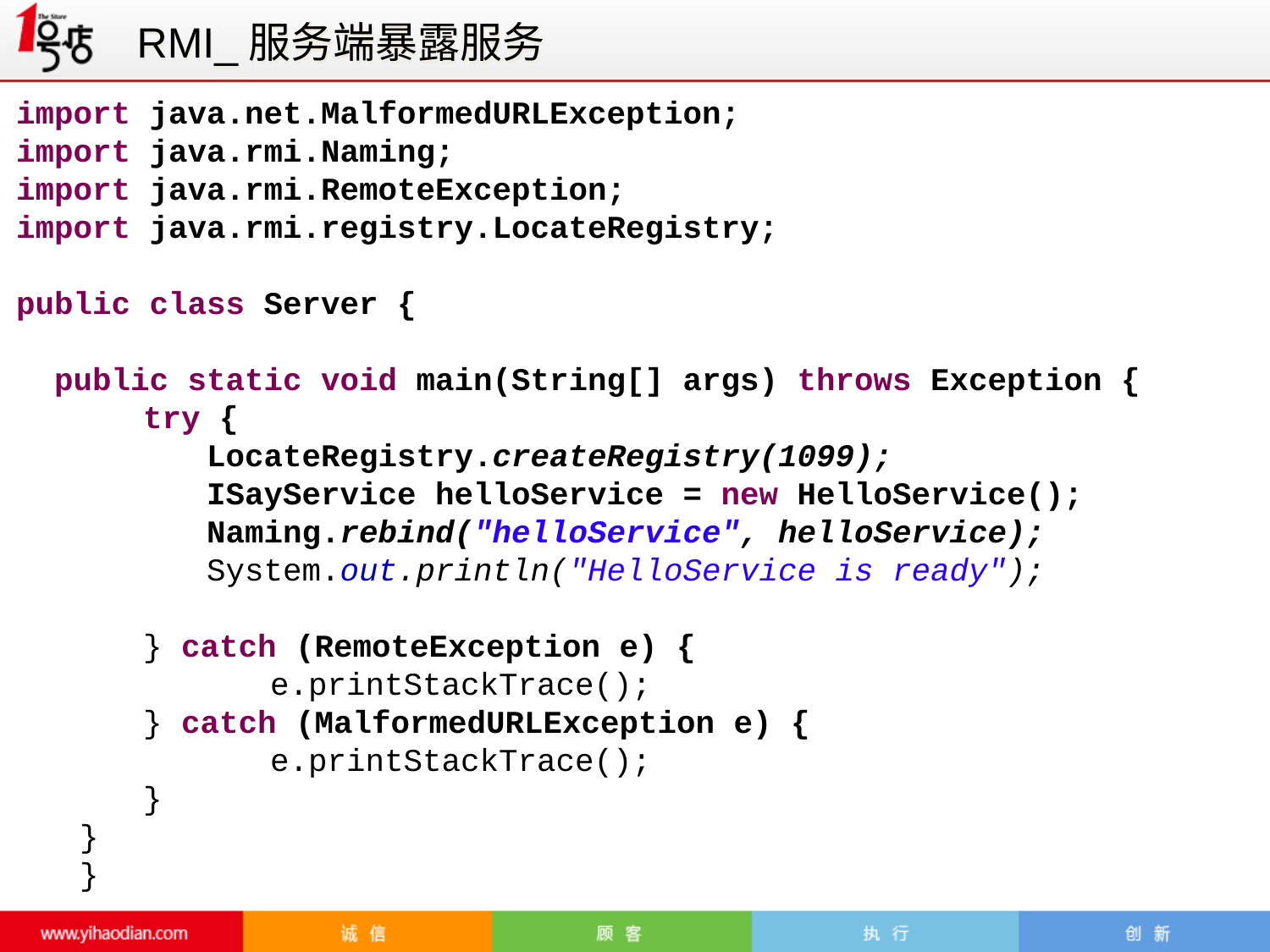

RMI_服务端暴露服务
import java.net.MalformedURLException;
import java.rmi.Naming;
import java.rmi.RemoteException;
import java.rmi.registry.LocateRegistry;

public class Server {

  public static void main(String[] args) throws Exception {
try {
LocateRegistry.createRegistry(1099);
ISayService helloService = new HelloService();
Naming.rebind("helloService", helloService);
System.out.println("HelloService is ready");

} catch (RemoteException e) {
	e.printStackTrace();
} catch (MalformedURLException e) {
	e.printStackTrace();
}
}
}